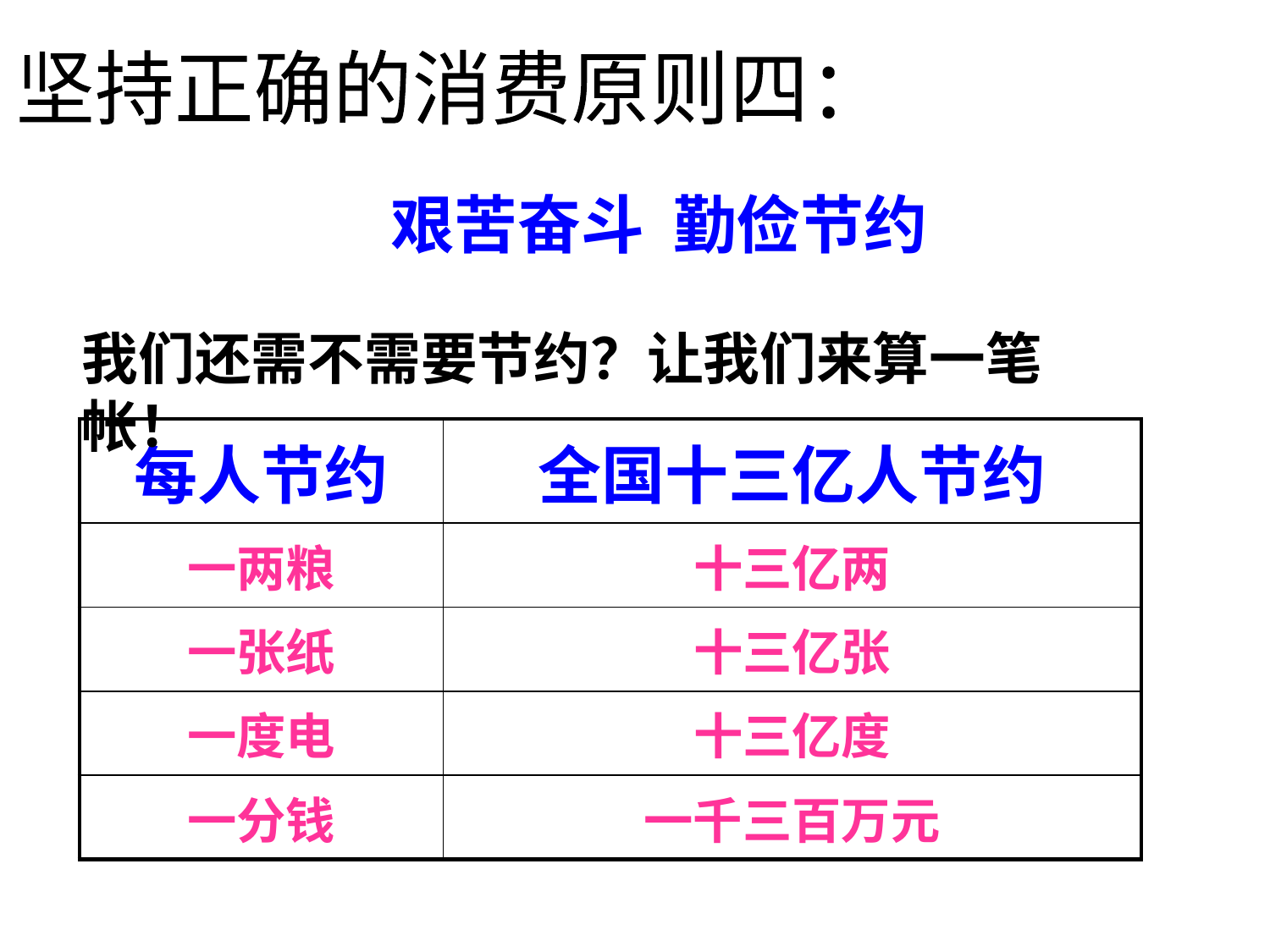

坚持正确的消费原则四：
艰苦奋斗  勤俭节约
我们还需不需要节约？让我们来算一笔帐！
| 每人节约 | 全国十三亿人节约 |
| --- | --- |
| 一两粮 | 十三亿两 |
| 一张纸 | 十三亿张 |
| 一度电 | 十三亿度 |
| 一分钱 | 一千三百万元 |